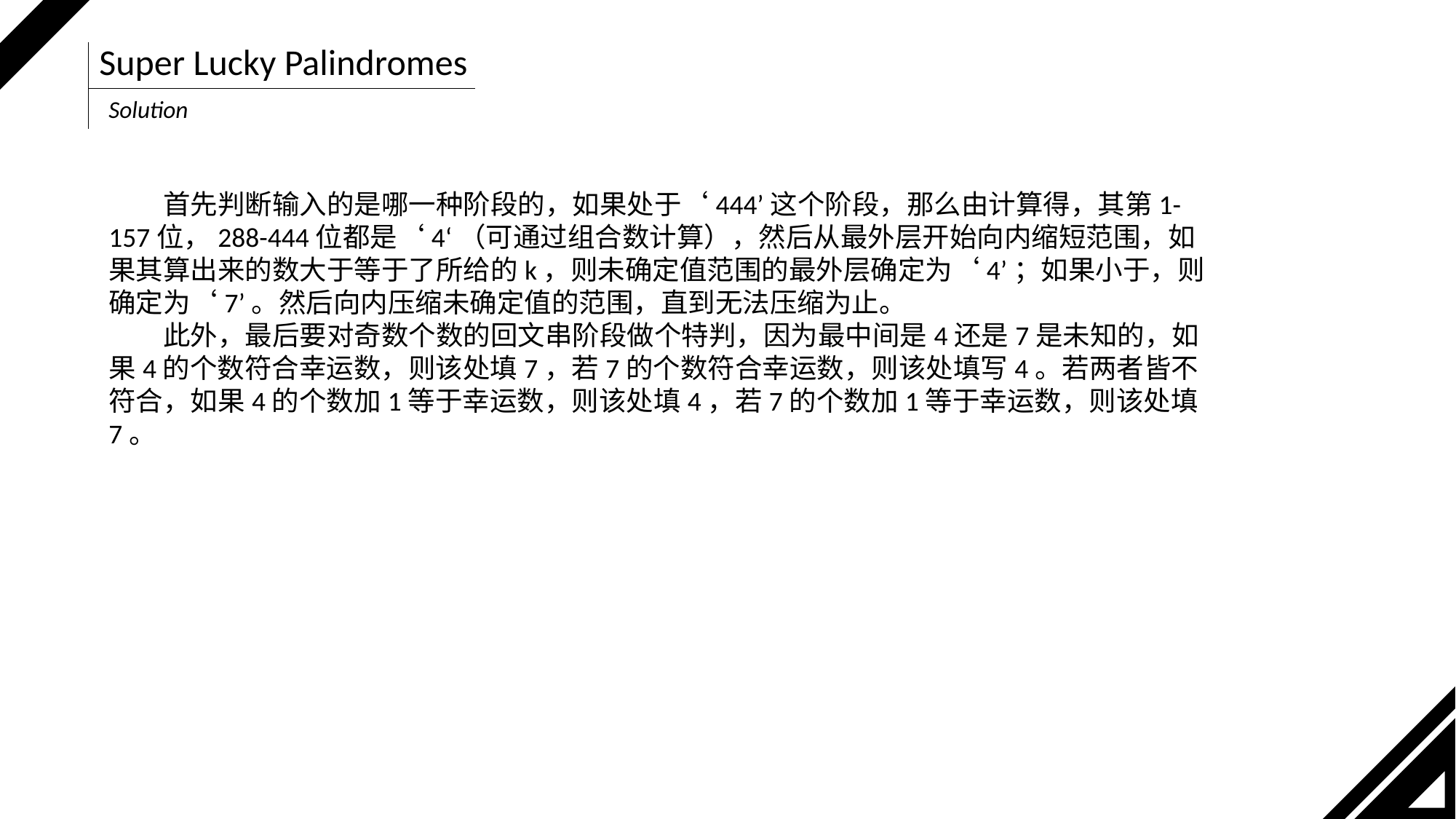

Super Lucky Palindromes
Solution
首先判断输入的是哪一种阶段的，如果处于‘444’这个阶段，那么由计算得，其第1-157位，288-444位都是‘4‘（可通过组合数计算），然后从最外层开始向内缩短范围，如果其算出来的数大于等于了所给的k，则未确定值范围的最外层确定为‘4’；如果小于，则确定为‘7’。然后向内压缩未确定值的范围，直到无法压缩为止。
此外，最后要对奇数个数的回文串阶段做个特判，因为最中间是4还是7是未知的，如果4的个数符合幸运数，则该处填7，若7的个数符合幸运数，则该处填写4。若两者皆不符合，如果4的个数加1等于幸运数，则该处填4，若7的个数加1等于幸运数，则该处填7。